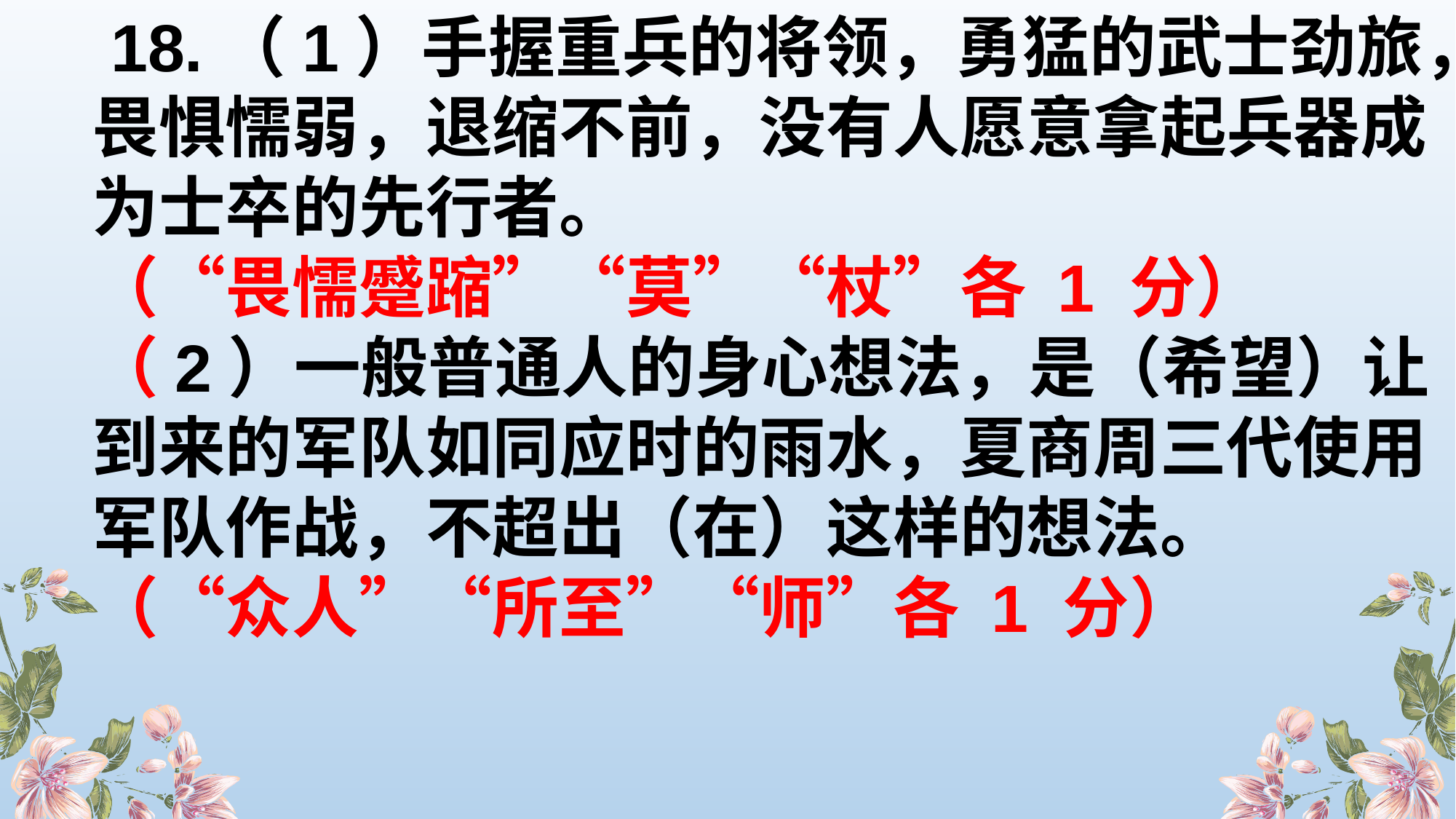

18.（1）手握重兵的将领，勇猛的武士劲旅，畏惧懦弱，退缩不前，没有人愿意拿起兵器成为士卒的先行者。
（“畏懦蹙蹜”“莫”“杖”各 1 分） （2）一般普通人的身心想法，是（希望）让到来的军队如同应时的雨水，夏商周三代使用军队作战，不超出（在）这样的想法。
（“众人”“所至”“师”各 1 分）